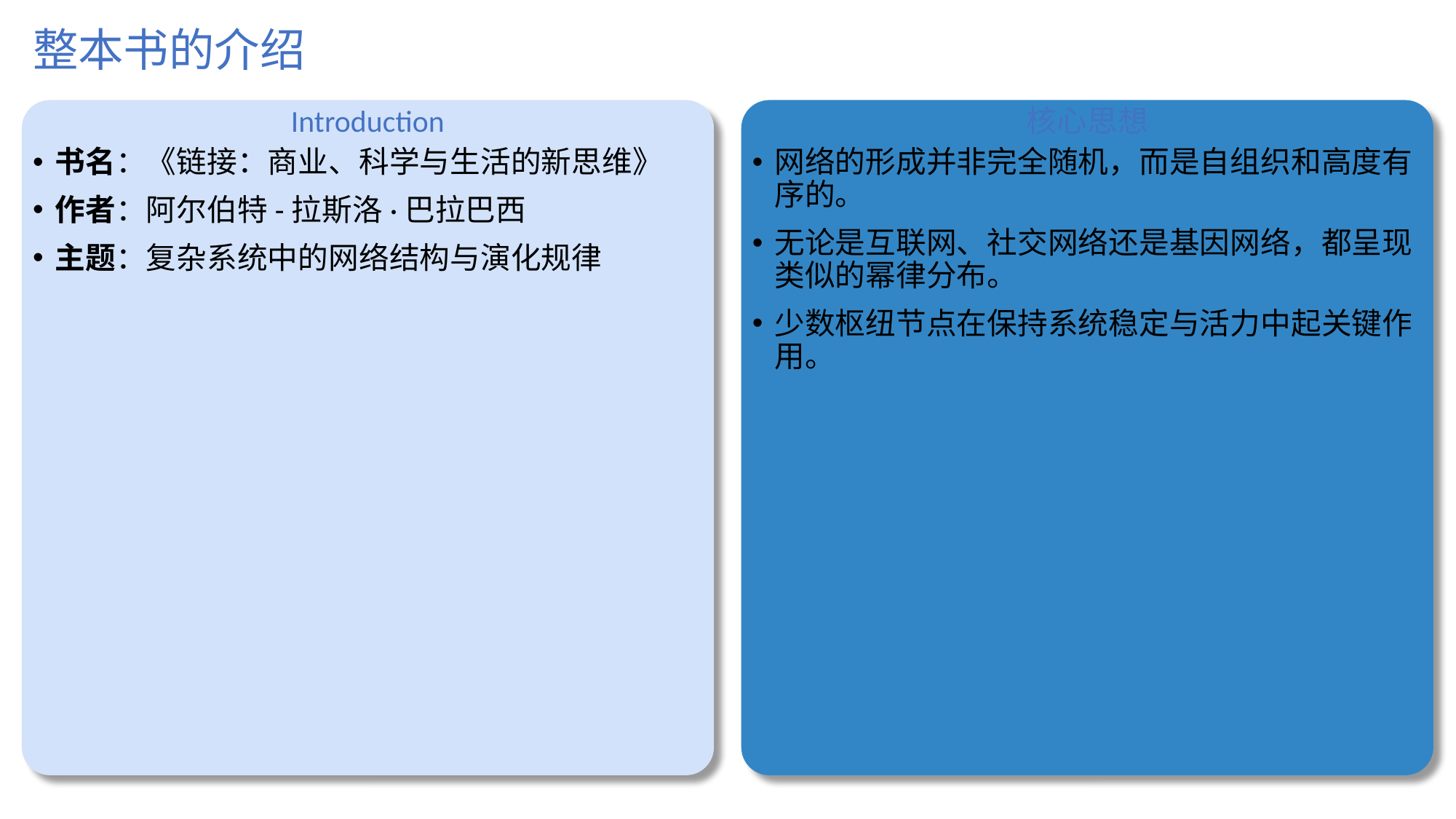

# 整本书的介绍

Introduction

核心思想
书名：《链接：商业、科学与生活的新思维》
作者：阿尔伯特-拉斯洛·巴拉巴西
主题：复杂系统中的网络结构与演化规律
网络的形成并非完全随机，而是自组织和高度有序的。
无论是互联网、社交网络还是基因网络，都呈现类似的幂律分布。
少数枢纽节点在保持系统稳定与活力中起关键作用。